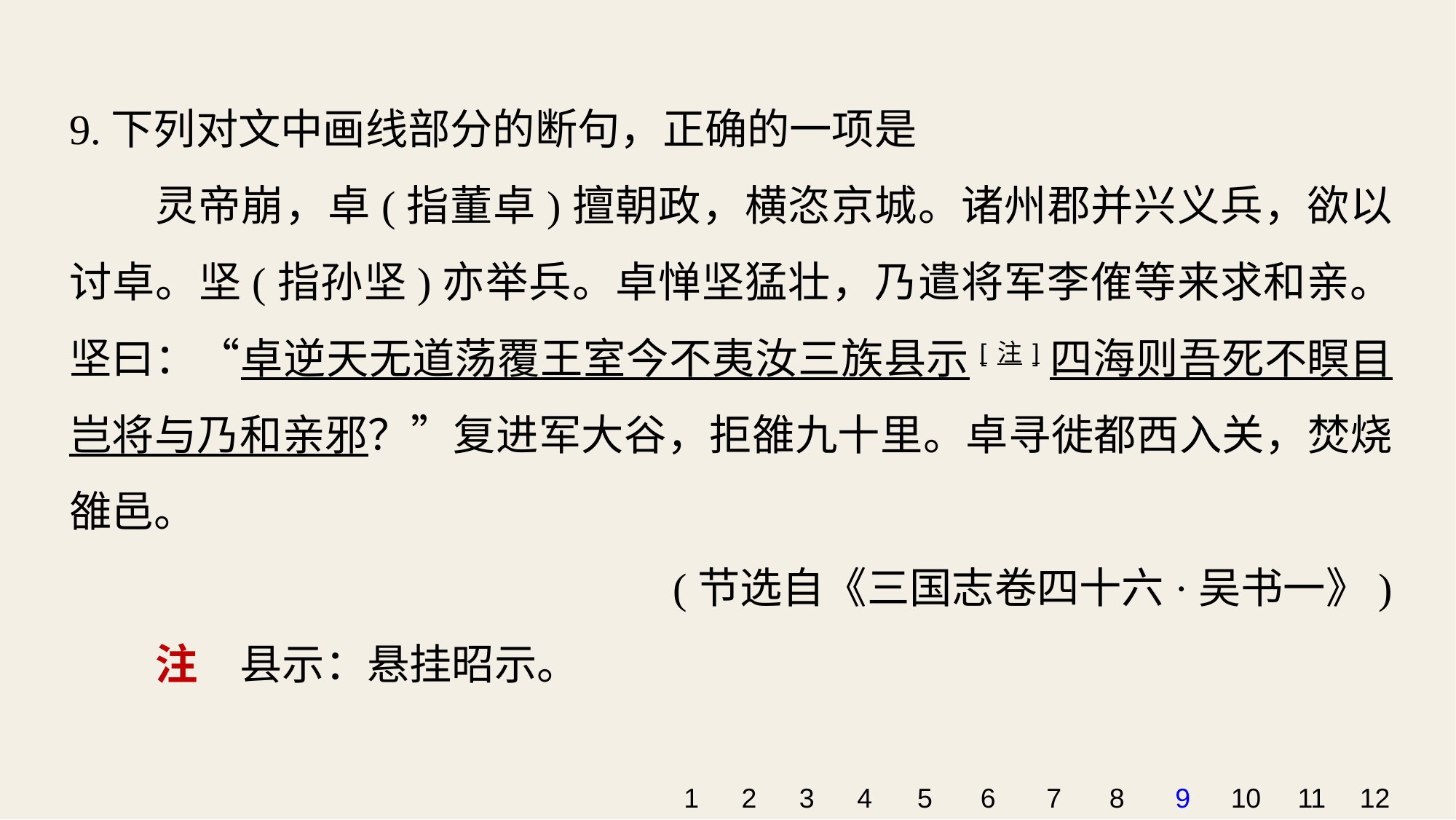

9.下列对文中画线部分的断句，正确的一项是
灵帝崩，卓(指董卓)擅朝政，横恣京城。诸州郡并兴义兵，欲以讨卓。坚(指孙坚)亦举兵。卓惮坚猛壮，乃遣将军李傕等来求和亲。坚曰：“卓逆天无道荡覆王室今不夷汝三族县示[注]四海则吾死不瞑目岂将与乃和亲邪？”复进军大谷，拒雒九十里。卓寻徙都西入关，焚烧雒邑。
(节选自《三国志卷四十六·吴书一》)
注　县示：悬挂昭示。
1
2
3
4
5
6
7
8
9
10
11
12